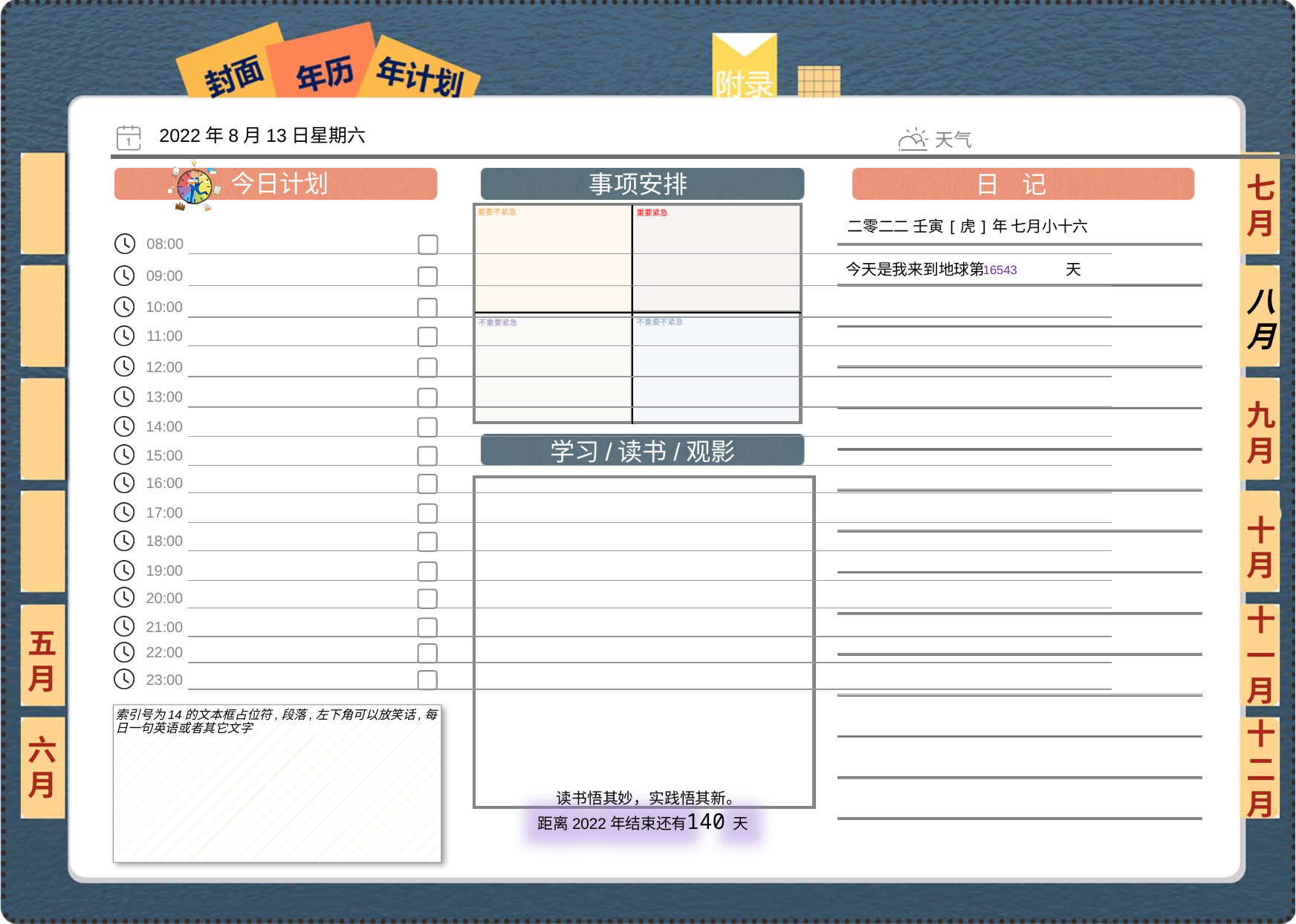

2022年8月13日星期六
七月
二零二二 壬寅[虎]年 七月小十六
16543
八月
九月
十月
十一月
五月
索引号为14的文本框占位符,段落,左下角可以放笑话,每日一句英语或者其它文字
六月
十二月
140
 读书悟其妙，实践悟其新。